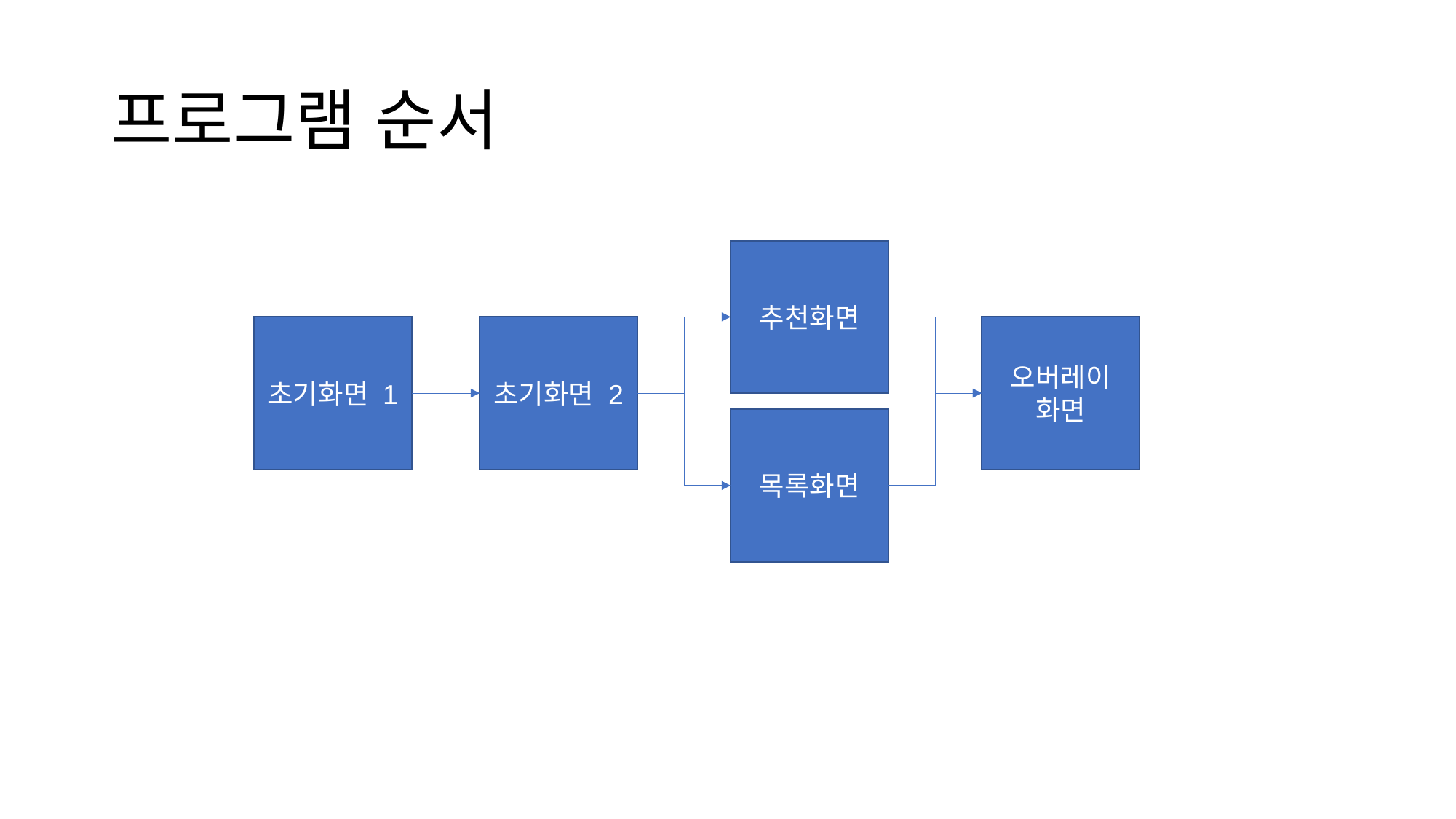

# 프로그램 순서
추천화면
초기화면 1
초기화면 2
오버레이 화면
목록화면